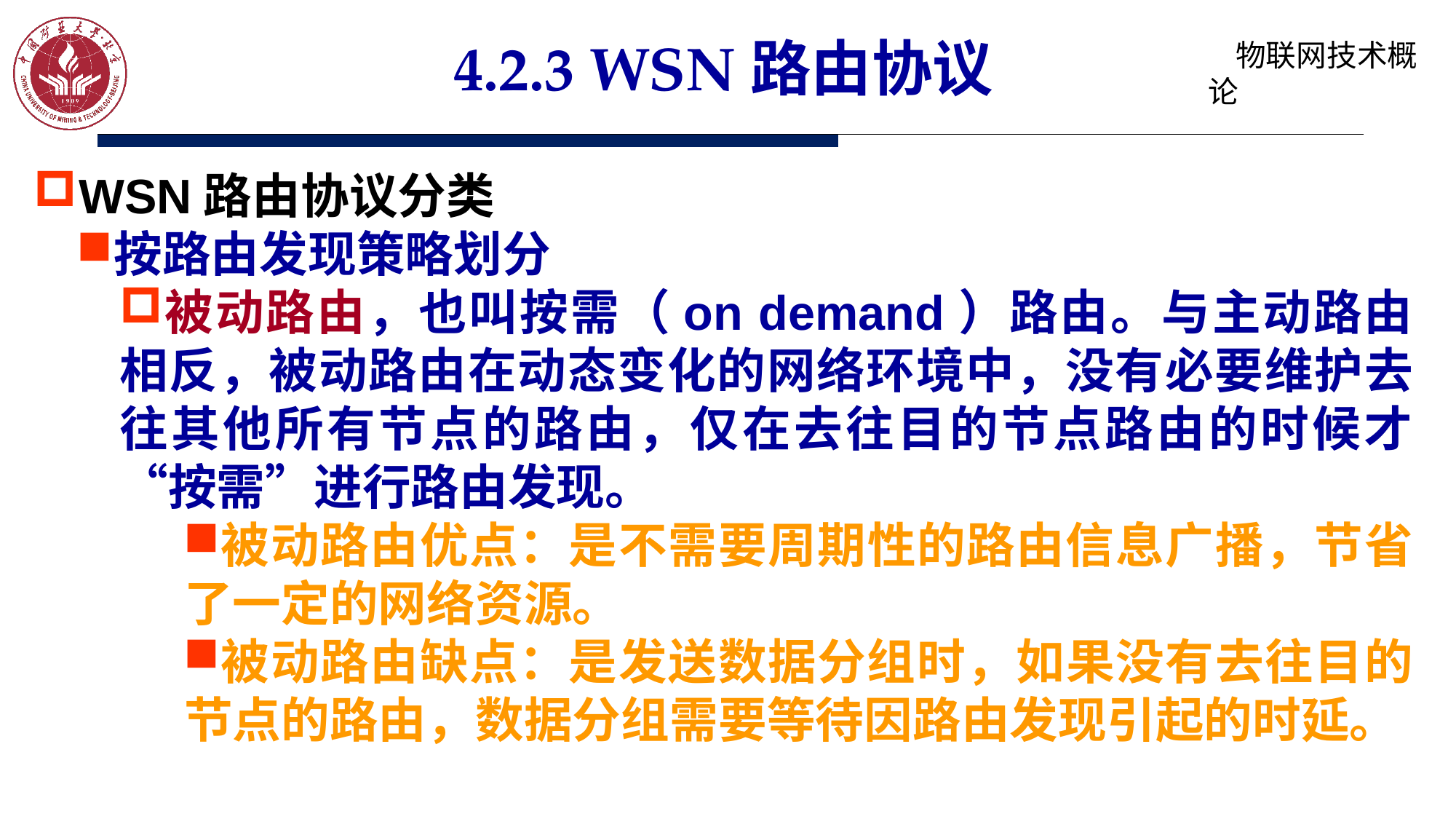

# 4.2.3 WSN路由协议
WSN路由协议分类
按路由发现策略划分
被动路由，也叫按需（on demand）路由。与主动路由相反，被动路由在动态变化的网络环境中，没有必要维护去往其他所有节点的路由，仅在去往目的节点路由的时候才“按需”进行路由发现。
被动路由优点：是不需要周期性的路由信息广播，节省了一定的网络资源。
被动路由缺点：是发送数据分组时，如果没有去往目的节点的路由，数据分组需要等待因路由发现引起的时延。